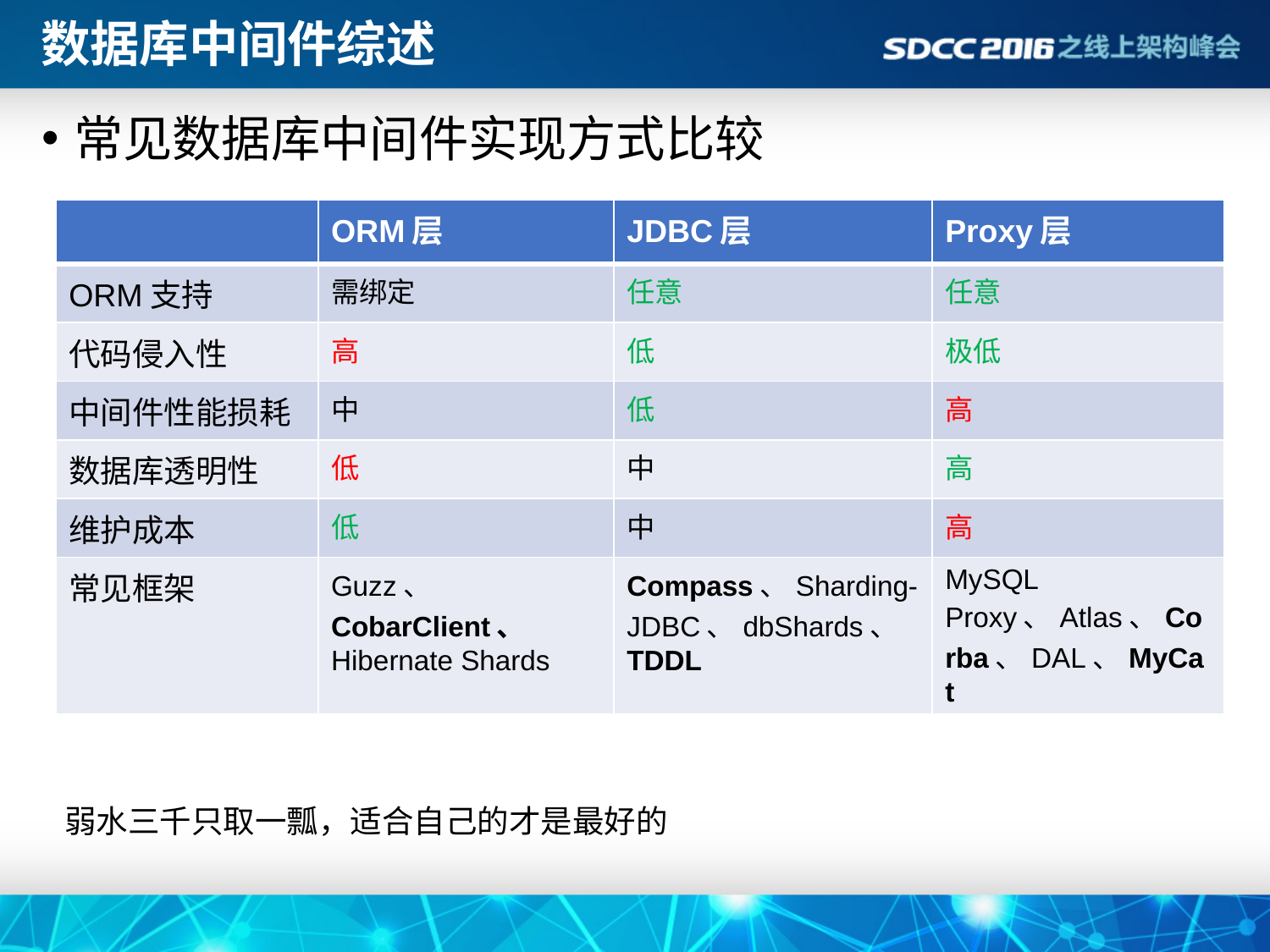

# 数据库中间件综述
常见数据库中间件实现方式比较

|  | ORM层 | JDBC层 | Proxy层 |
| --- | --- | --- | --- |
| ORM支持 | 需绑定 | 任意 | 任意 |
| 代码侵入性 | 高 | 低 | 极低 |
| 中间件性能损耗 | 中 | 低 | 高 |
| 数据库透明性 | 低 | 中 | 高 |
| 维护成本 | 低 | 中 | 高 |
| 常见框架 | Guzz、 CobarClient、 Hibernate Shards | Compass、Sharding-JDBC、dbShards、TDDL | MySQL Proxy、Atlas、Corba、DAL、MyCat |
弱水三千只取一瓢，适合自己的才是最好的